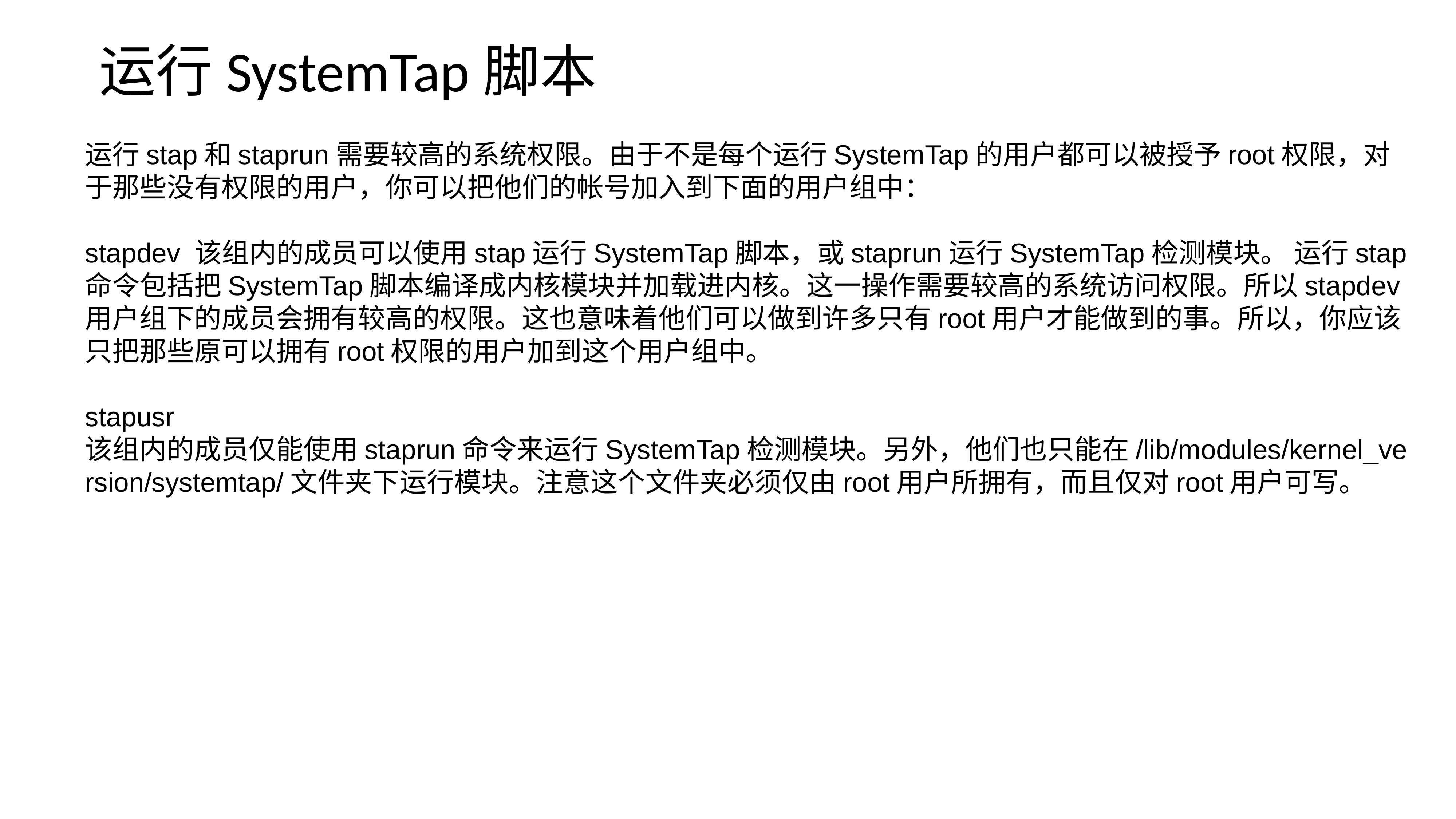

运行SystemTap脚本
运行stap和staprun需要较高的系统权限。由于不是每个运行SystemTap的用户都可以被授予root权限，对于那些没有权限的用户，你可以把他们的帐号加入到下面的用户组中：

stapdev 该组内的成员可以使用stap运行SystemTap脚本，或staprun运行SystemTap检测模块。 运行stap命令包括把SystemTap脚本编译成内核模块并加载进内核。这一操作需要较高的系统访问权限。所以stapdev用户组下的成员会拥有较高的权限。这也意味着他们可以做到许多只有root用户才能做到的事。所以，你应该只把那些原可以拥有root权限的用户加到这个用户组中。

stapusr 该组内的成员仅能使用staprun命令来运行SystemTap检测模块。另外，他们也只能在/lib/modules/kernel_version/systemtap/文件夹下运行模块。注意这个文件夹必须仅由root用户所拥有，而且仅对root用户可写。